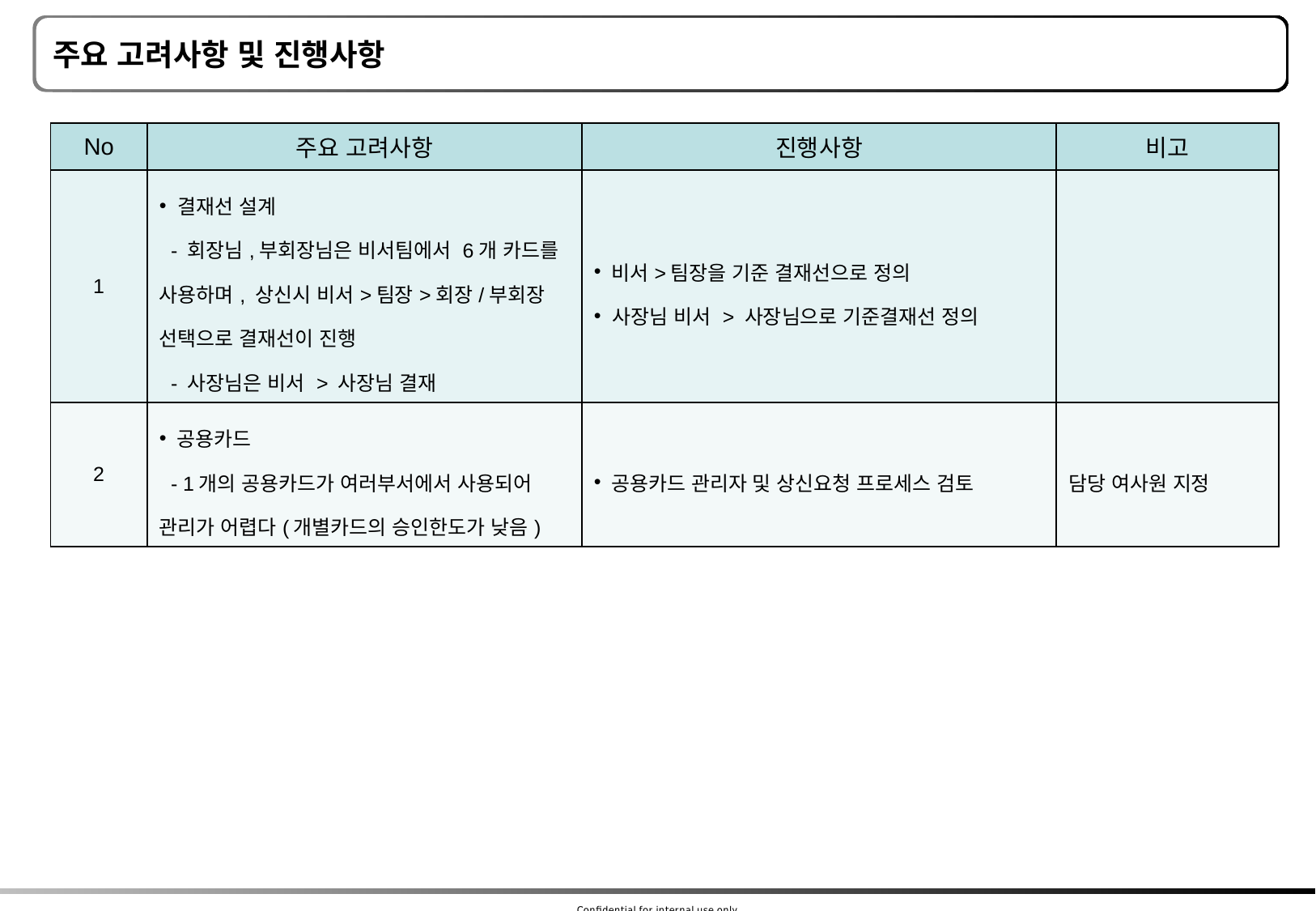

주요 고려사항 및 진행사항
| No | 주요 고려사항 | 진행사항 | 비고 |
| --- | --- | --- | --- |
| 1 | 결재선 설계 - 회장님,부회장님은 비서팀에서 6개 카드를 사용하며, 상신시 비서>팀장>회장/부회장 선택으로 결재선이 진행 - 사장님은 비서 > 사장님 결재 | 비서>팀장을 기준 결재선으로 정의 사장님 비서 > 사장님으로 기준결재선 정의 |  |
| 2 | 공용카드 - 1개의 공용카드가 여러부서에서 사용되어 관리가 어렵다(개별카드의 승인한도가 낮음) | 공용카드 관리자 및 상신요청 프로세스 검토 | 담당 여사원 지정 |